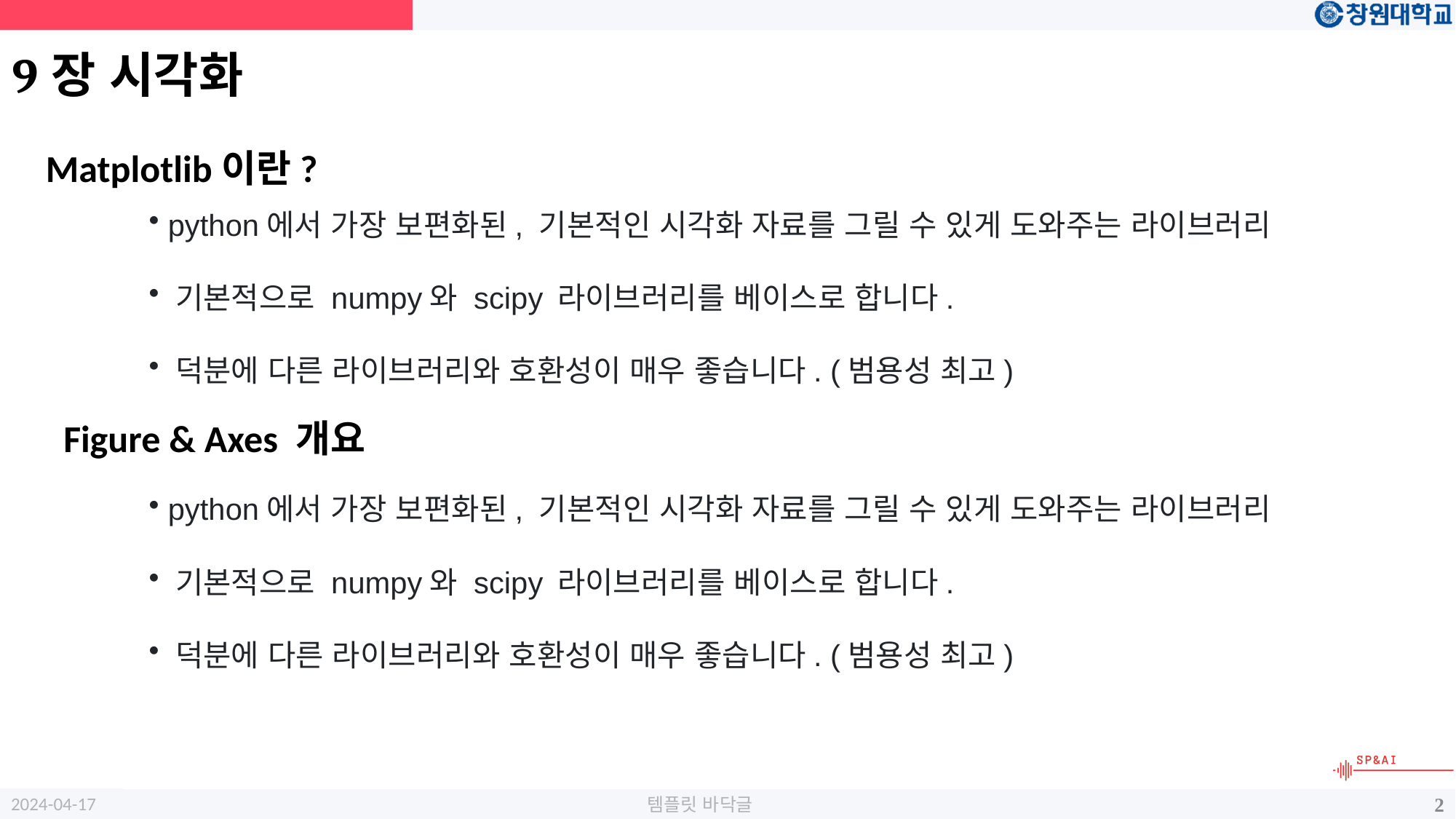

# 9장 시각화
Matplotlib이란?
 python에서 가장 보편화된, 기본적인 시각화 자료를 그릴 수 있게 도와주는 라이브러리

 기본적으로 numpy와 scipy 라이브러리를 베이스로 합니다.

 덕분에 다른 라이브러리와 호환성이 매우 좋습니다. (범용성 최고)

Figure & Axes 개요
 python에서 가장 보편화된, 기본적인 시각화 자료를 그릴 수 있게 도와주는 라이브러리

 기본적으로 numpy와 scipy 라이브러리를 베이스로 합니다.

 덕분에 다른 라이브러리와 호환성이 매우 좋습니다. (범용성 최고)

2024-04-17
2
템플릿 바닥글